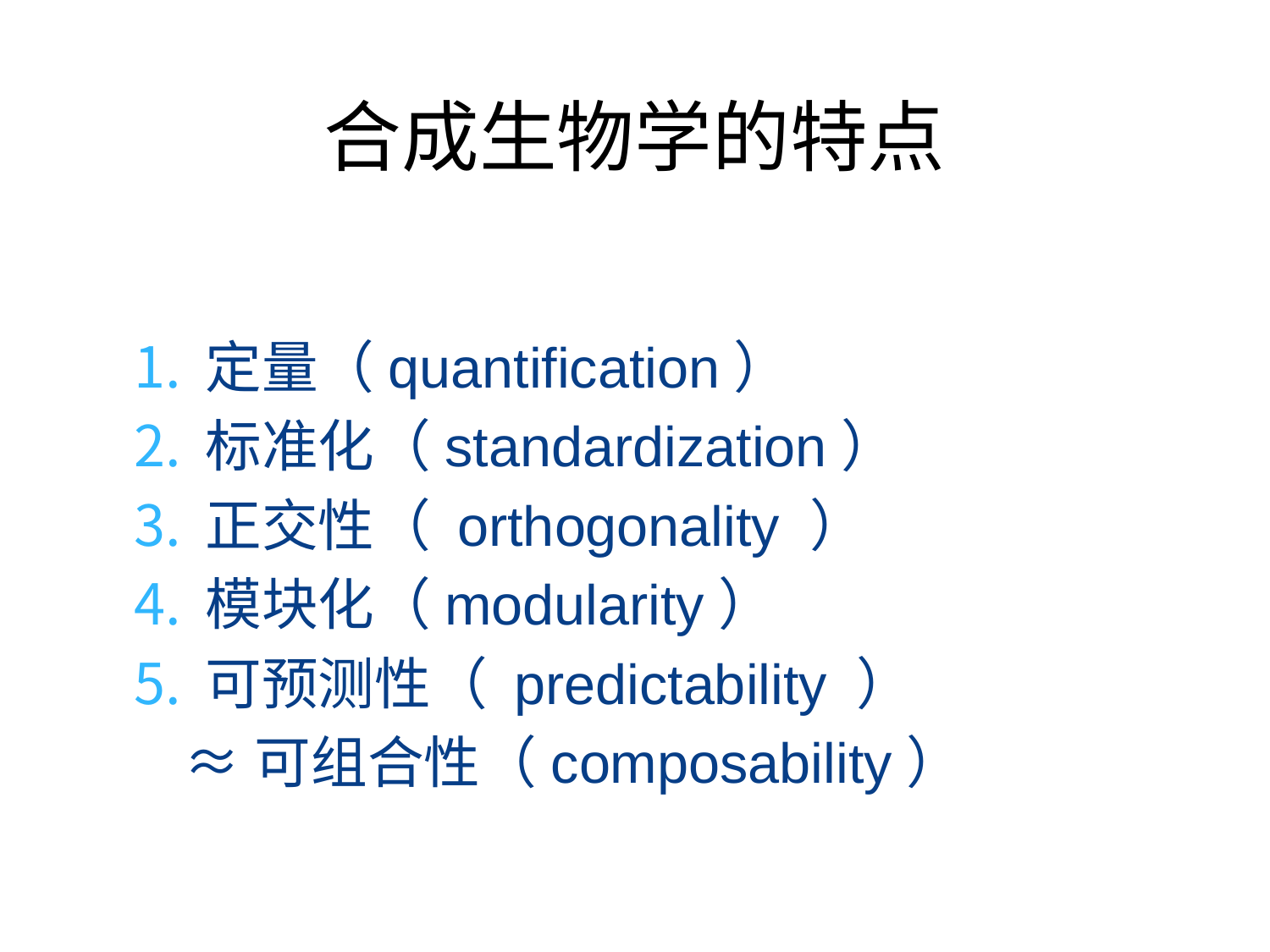

# 合成生物学的特点

定量（quantification）
标准化（standardization）
正交性（ orthogonality ）
模块化（modularity）
可预测性（ predictability ）
    ≈可组合性（composability）